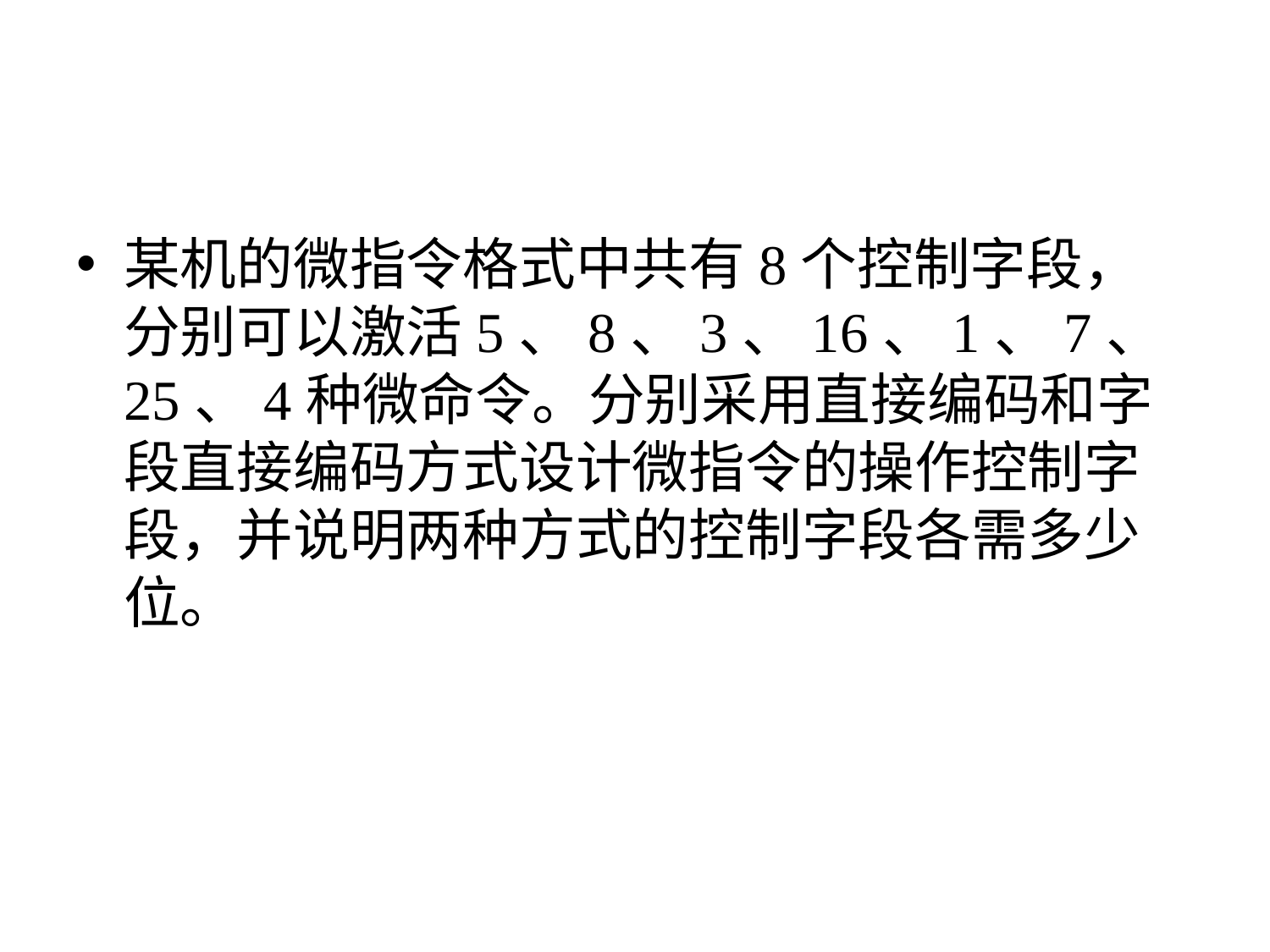

#
某机的微指令格式中共有8个控制字段，分别可以激活5、8、3、16、1、7、25、4种微命令。分别采用直接编码和字段直接编码方式设计微指令的操作控制字段，并说明两种方式的控制字段各需多少位。